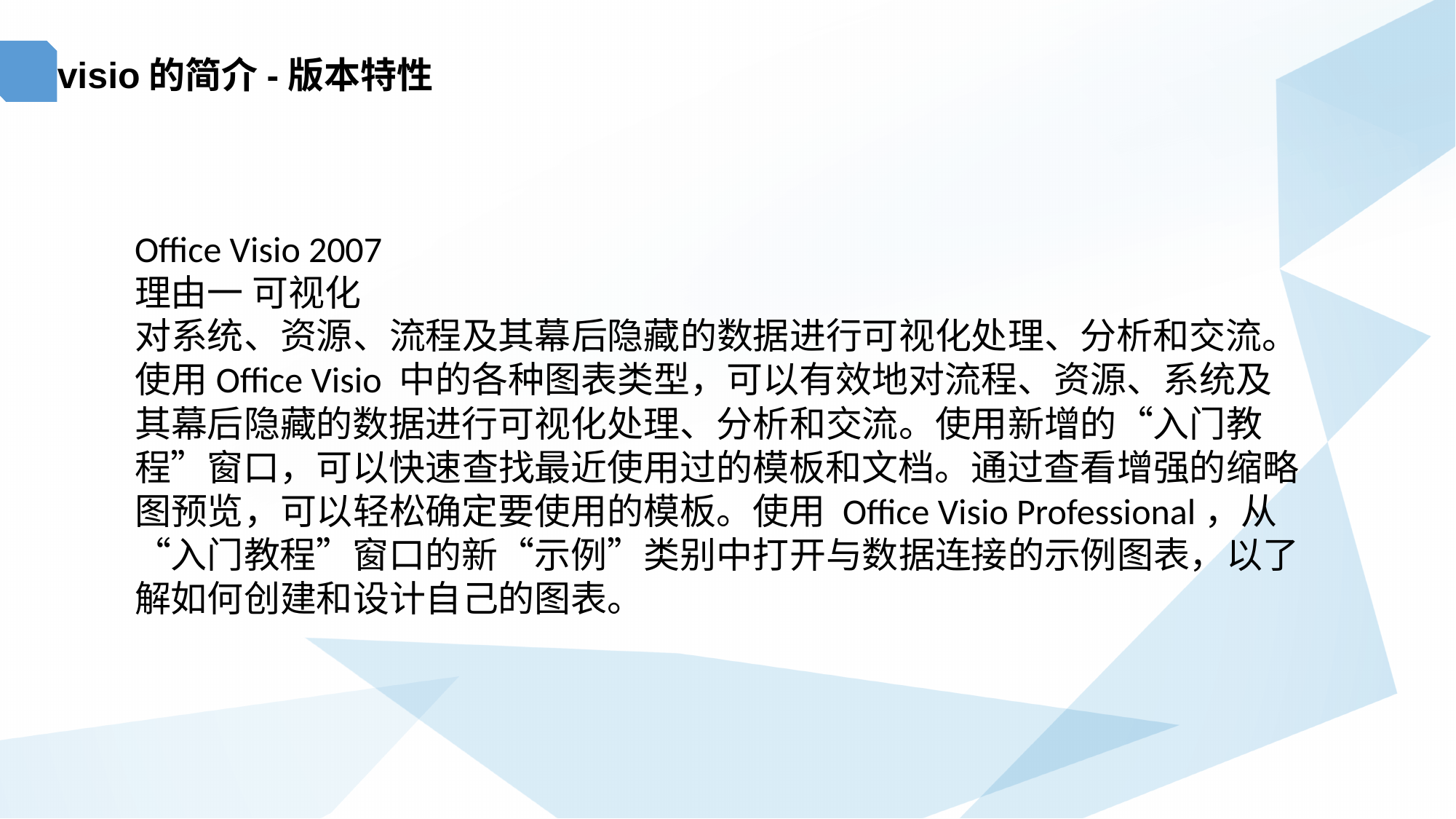

visio的简介-版本特性
Office Visio 2007
理由一 可视化
对系统、资源、流程及其幕后隐藏的数据进行可视化处理、分析和交流。
使用Office Visio 中的各种图表类型，可以有效地对流程、资源、系统及其幕后隐藏的数据进行可视化处理、分析和交流。使用新增的“入门教程”窗口，可以快速查找最近使用过的模板和文档。通过查看增强的缩略图预览，可以轻松确定要使用的模板。使用 Office Visio Professional，从“入门教程”窗口的新“示例”类别中打开与数据连接的示例图表，以了解如何创建和设计自己的图表。